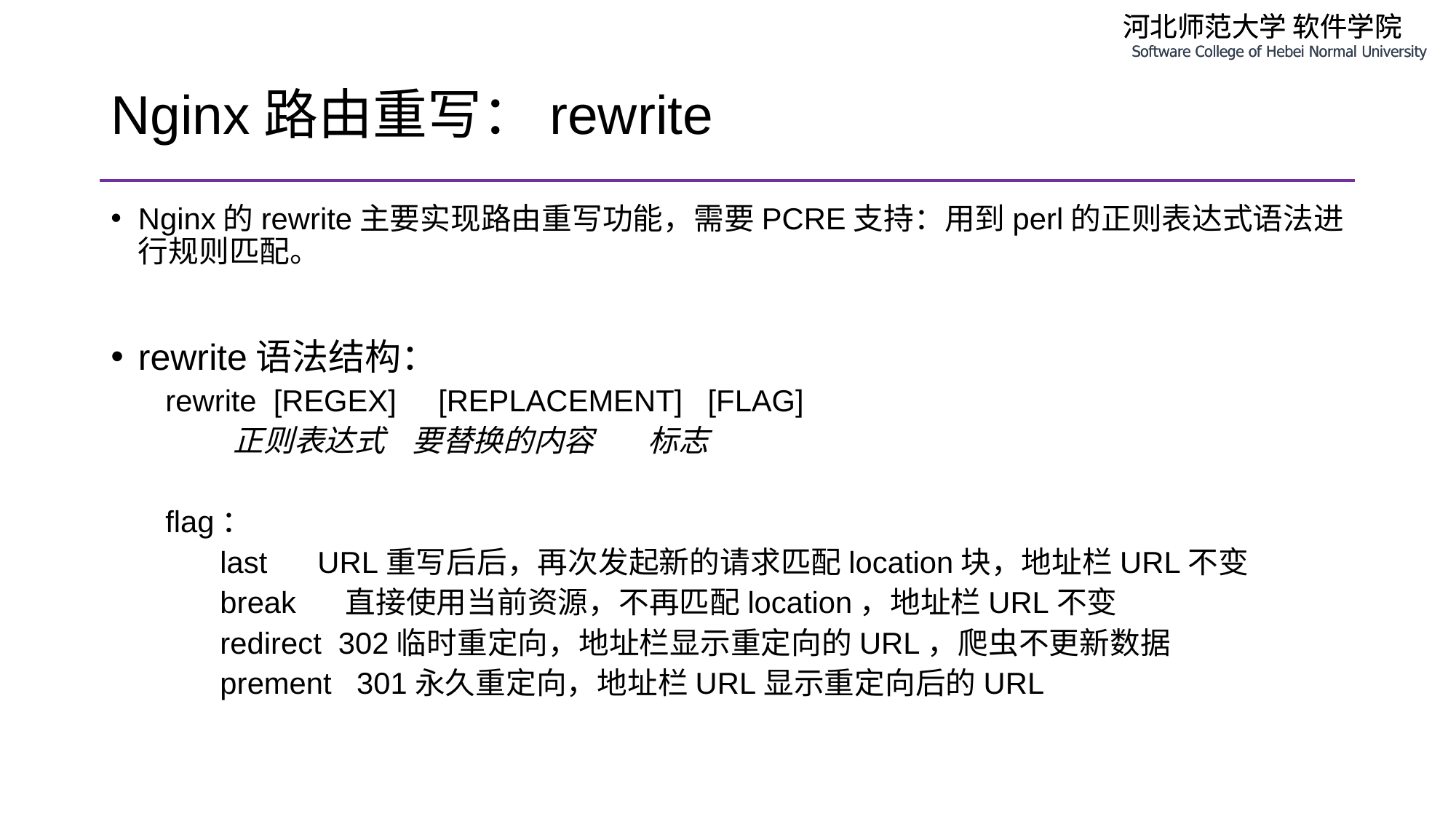

# Nginx路由重写：rewrite
Nginx的rewrite主要实现路由重写功能，需要PCRE支持：用到perl的正则表达式语法进行规则匹配。

rewrite语法结构：
rewrite  [REGEX]     [REPLACEMENT]   [FLAG]
         正则表达式    要替换的内容        标志

flag：
last      URL重写后后，再次发起新的请求匹配location块，地址栏URL不变
break     直接使用当前资源，不再匹配location，地址栏URL不变
redirect  302临时重定向，地址栏显示重定向的URL，爬虫不更新数据
prement   301永久重定向，地址栏URL显示重定向后的URL